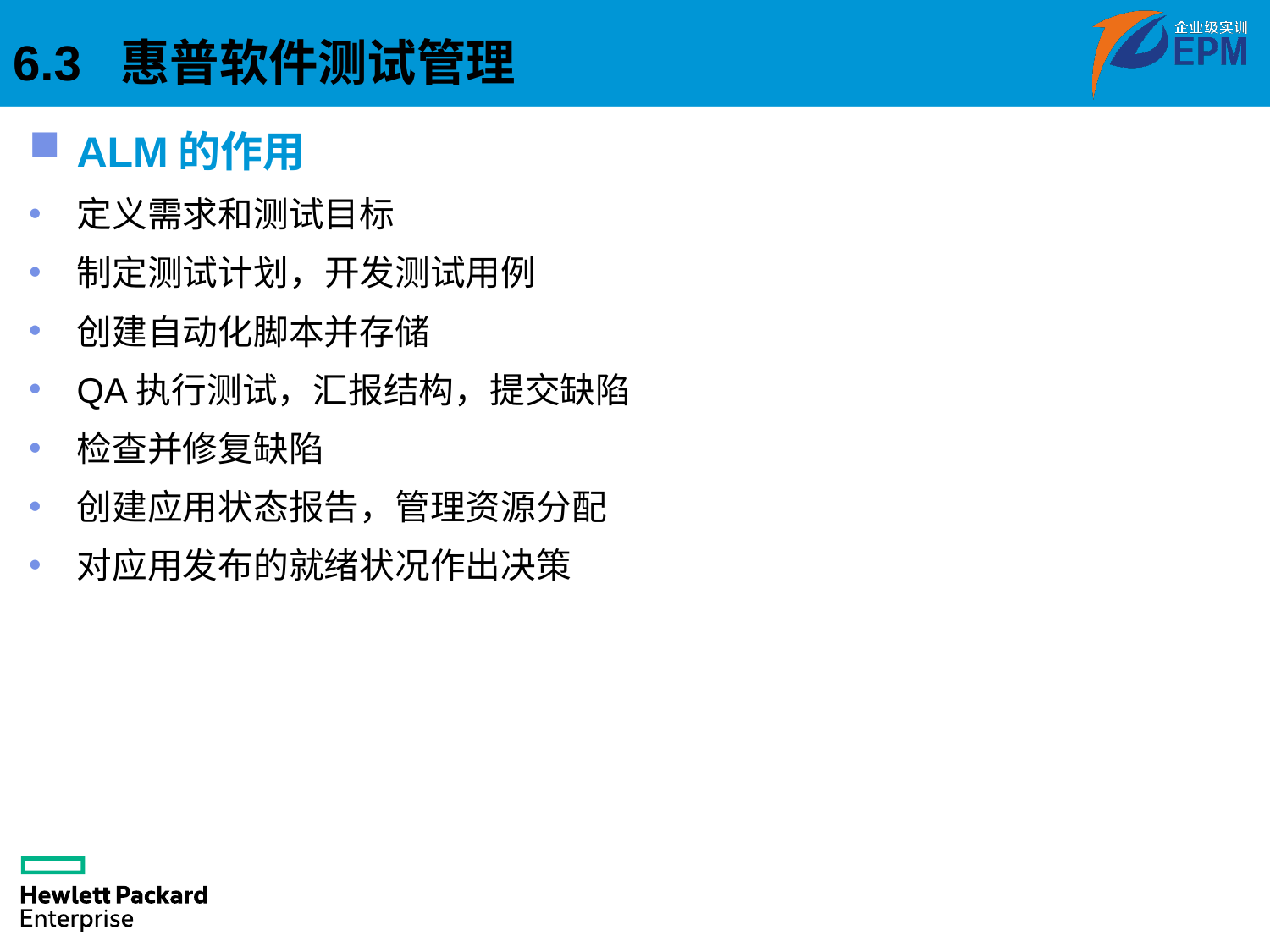

6.3  惠普软件测试管理
ALM的作用
定义需求和测试目标
制定测试计划，开发测试用例
创建自动化脚本并存储
QA执行测试，汇报结构，提交缺陷
检查并修复缺陷
创建应用状态报告，管理资源分配
对应用发布的就绪状况作出决策